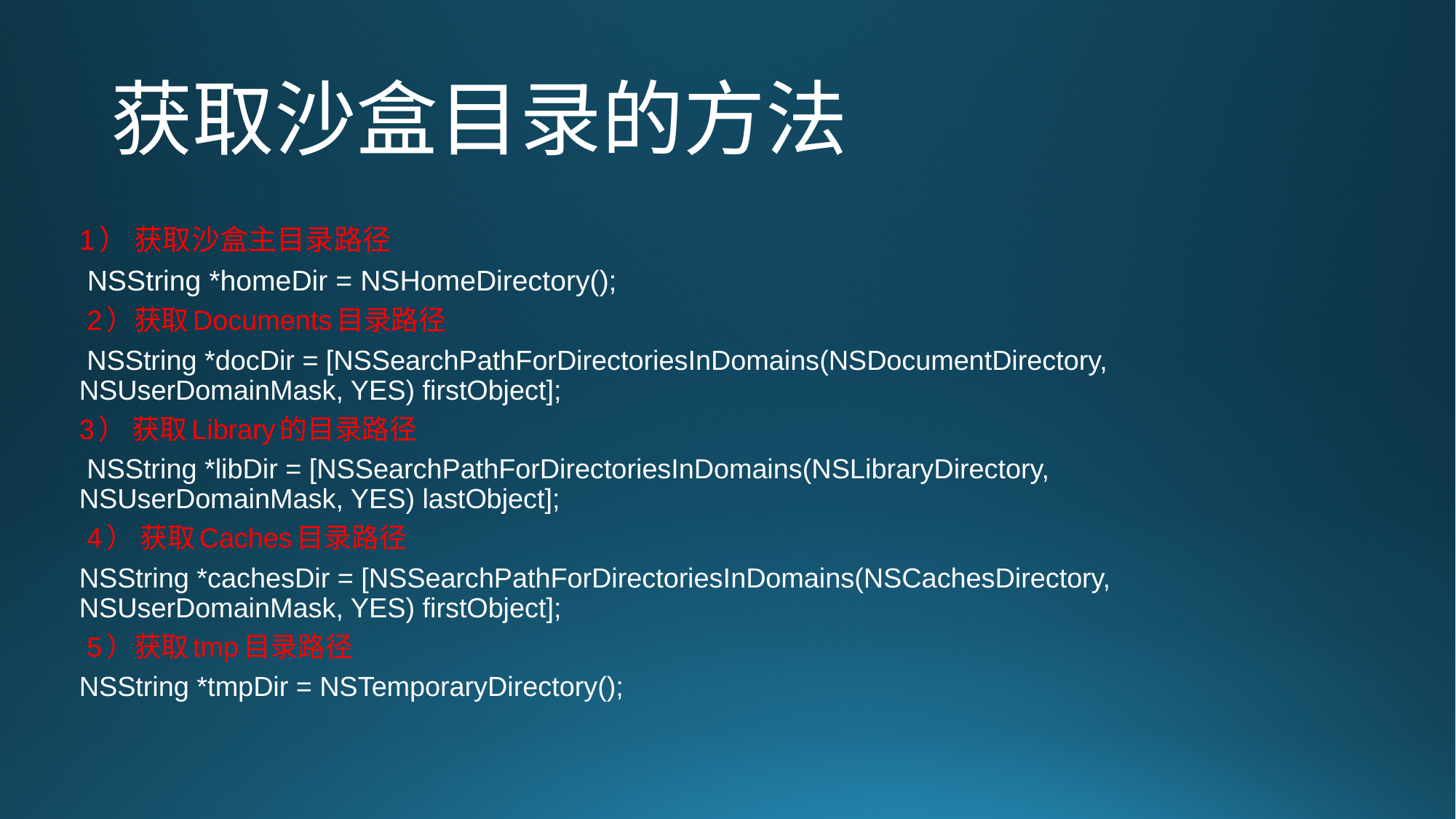

# 获取沙盒目录的方法
1） 获取沙盒主目录路径
 NSString *homeDir = NSHomeDirectory();
 2）获取Documents目录路径
 NSString *docDir = [NSSearchPathForDirectoriesInDomains(NSDocumentDirectory, NSUserDomainMask, YES) firstObject];
3） 获取Library的目录路径
 NSString *libDir = [NSSearchPathForDirectoriesInDomains(NSLibraryDirectory, NSUserDomainMask, YES) lastObject];
 4） 获取Caches目录路径
NSString *cachesDir = [NSSearchPathForDirectoriesInDomains(NSCachesDirectory, NSUserDomainMask, YES) firstObject];
 5）获取tmp目录路径
NSString *tmpDir = NSTemporaryDirectory();